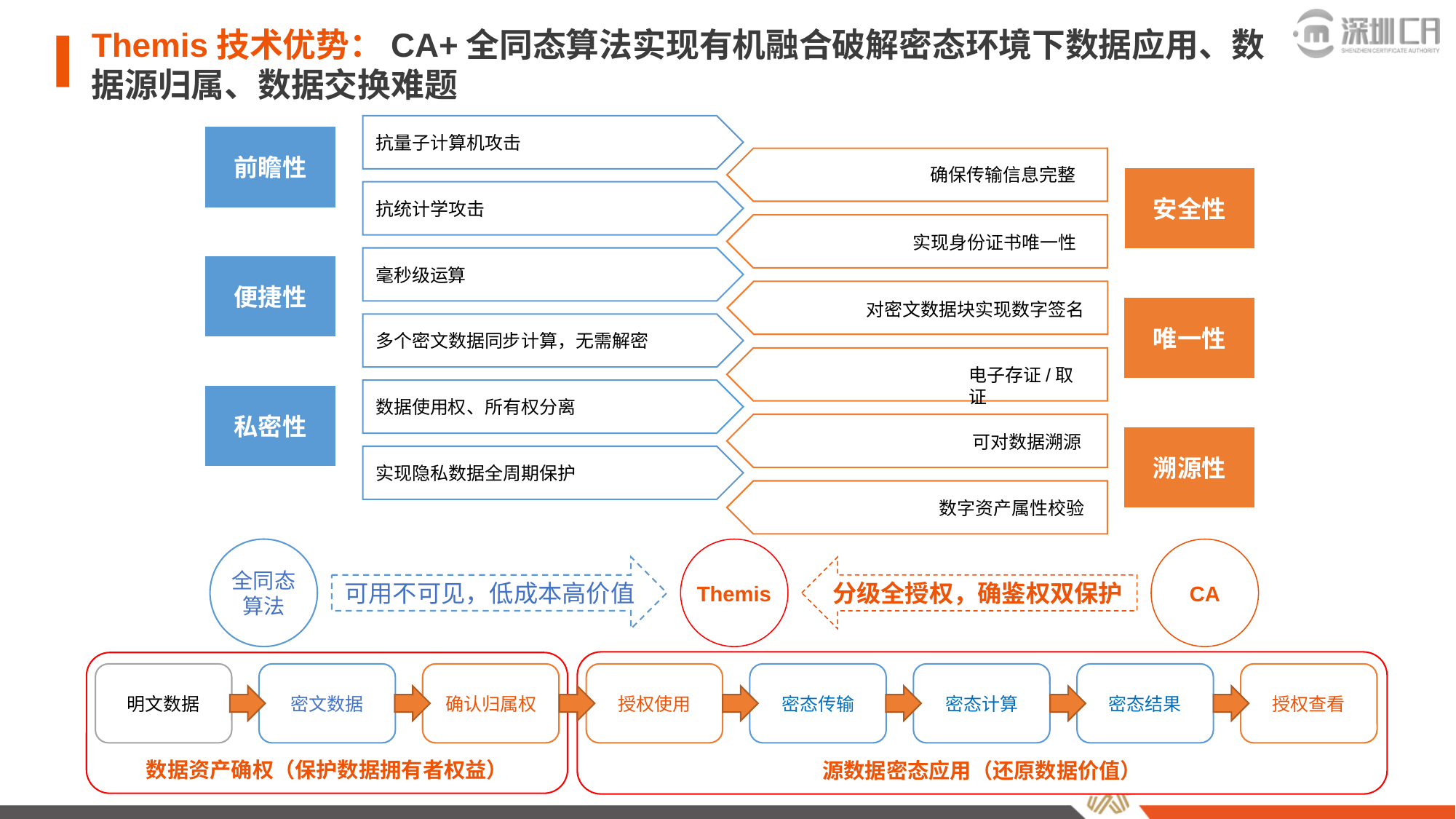

Themis技术优势：CA+全同态算法实现有机融合破解密态环境下数据应用、数据源归属、数据交换难题
抗量子计算机攻击
前瞻性

确保传输信息完整
安全性
抗统计学攻击

实现身份证书唯一性
毫秒级运算
便捷性

对密文数据块实现数字签名
唯一性
多个密文数据同步计算，无需解密

电子存证/取证
数据使用权、所有权分离
私密性

可对数据溯源
溯源性
实现隐私数据全周期保护

数字资产属性校验
全同态算法
Themis
CA
可用不可见，低成本高价值
分级全授权，确鉴权双保护
源数据密态应用（还原数据价值）
数据资产确权（保护数据拥有者权益）
明文数据
密文数据
确认归属权
授权使用
密态传输
密态计算
密态结果
授权查看